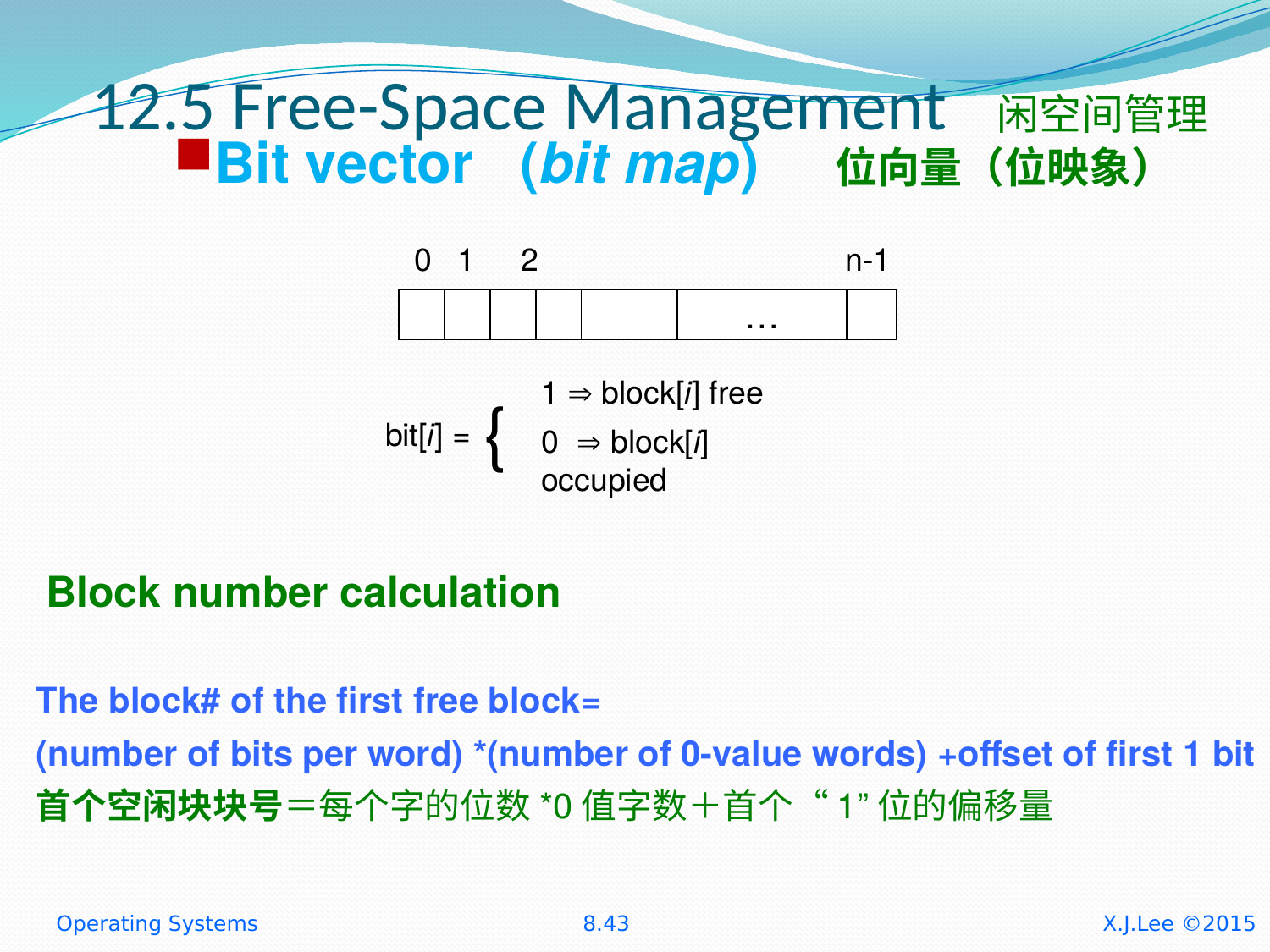

# 12.5 Free-Space Management  闲空间管理
Bit vector   (bit map)    位向量（位映象）
0
1
2
n-1

…

1 ⇒ block[i] free
0  ⇒ block[i] occupied
bit[i] =
{
Block number calculation
The block# of the first free block=
(number of bits per word) *(number of 0-value words) +offset of first 1 bit
首个空闲块块号＝每个字的位数*0值字数＋首个“1”位的偏移量
Operating Systems
43
X.J.Lee ©2015